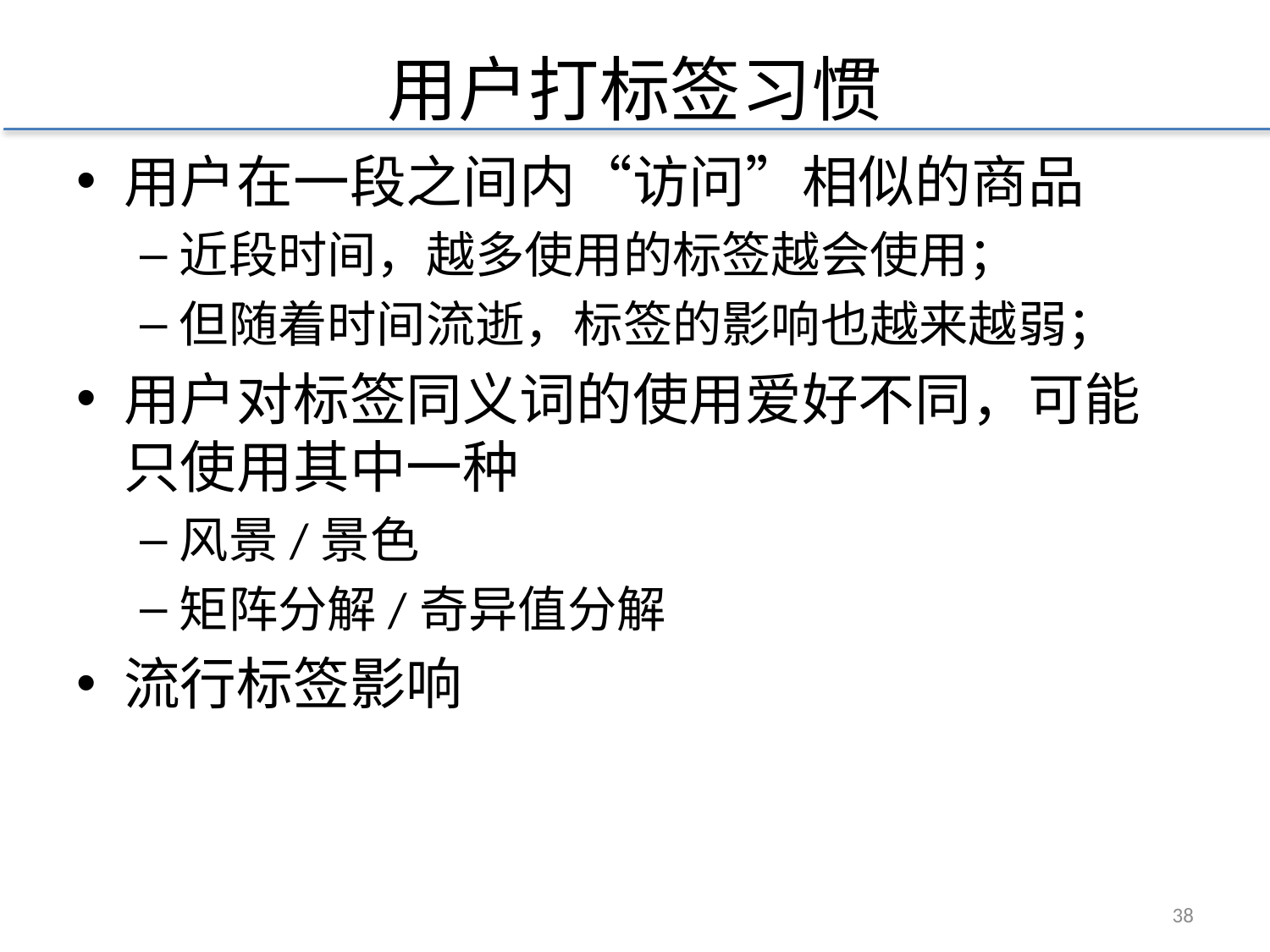

# 用户打标签习惯
用户在一段之间内“访问”相似的商品
近段时间，越多使用的标签越会使用；
但随着时间流逝，标签的影响也越来越弱；
用户对标签同义词的使用爱好不同，可能只使用其中一种
风景/景色
矩阵分解/奇异值分解
流行标签影响

38